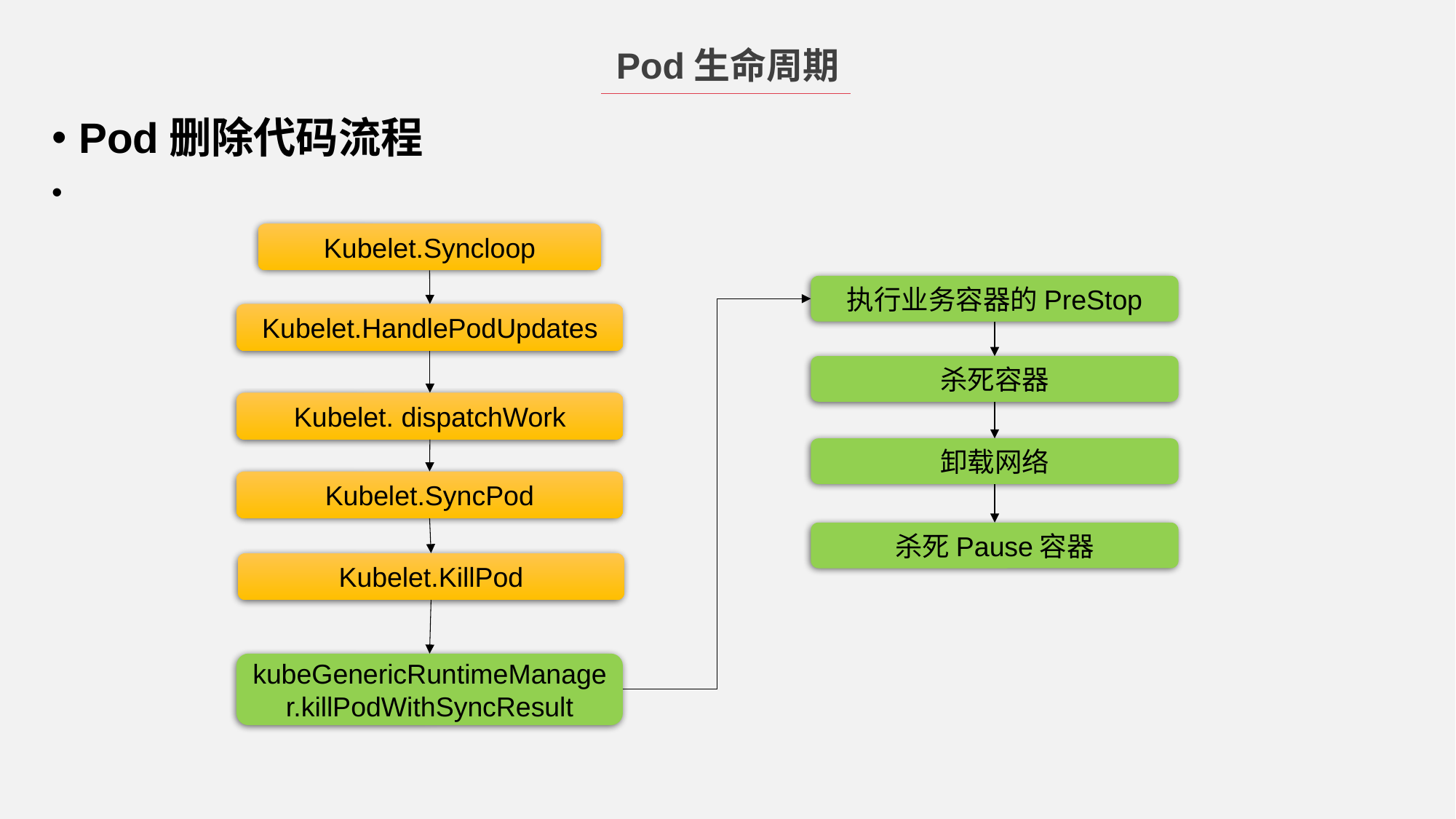

Pod生命周期
Pod删除代码流程

Kubelet.Syncloop
执行业务容器的PreStop
Kubelet.HandlePodUpdates
杀死容器
Kubelet. dispatchWork
卸载网络
Kubelet.SyncPod
杀死Pause容器
Kubelet.KillPod
kubeGenericRuntimeManager.killPodWithSyncResult